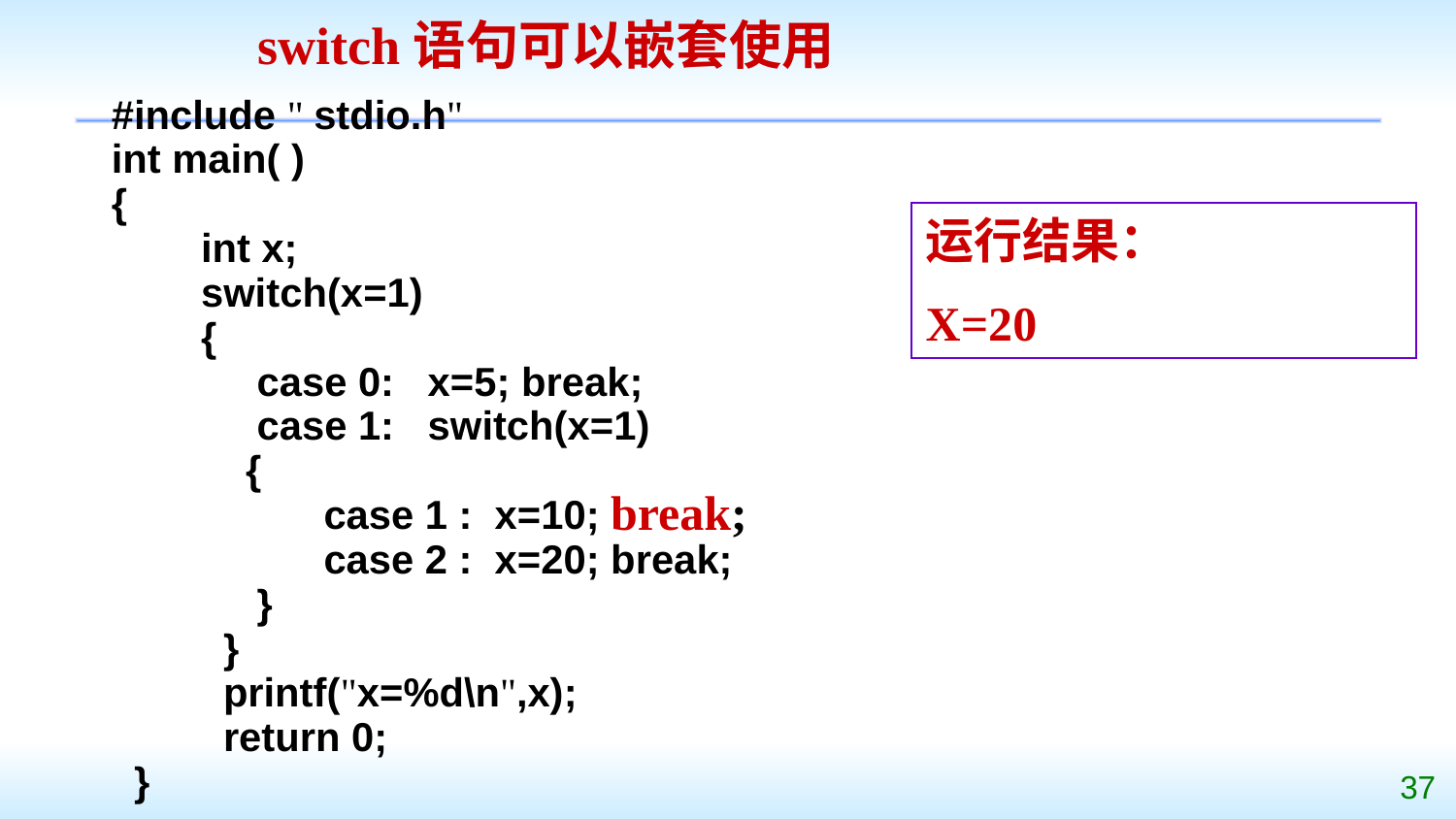

switch语句可以嵌套使用
#include " stdio.h"
int main( )
{
        int x;
        switch(x=1)
        {
             case 0:   x=5; break;
             case 1:   switch(x=1)
            {
                   case 1 :  x=10;
                   case 2 :  x=20; break;
             }
          }
          printf("x=%d\n",x);
          return 0;
  }
运行结果：
X=20
break;
37